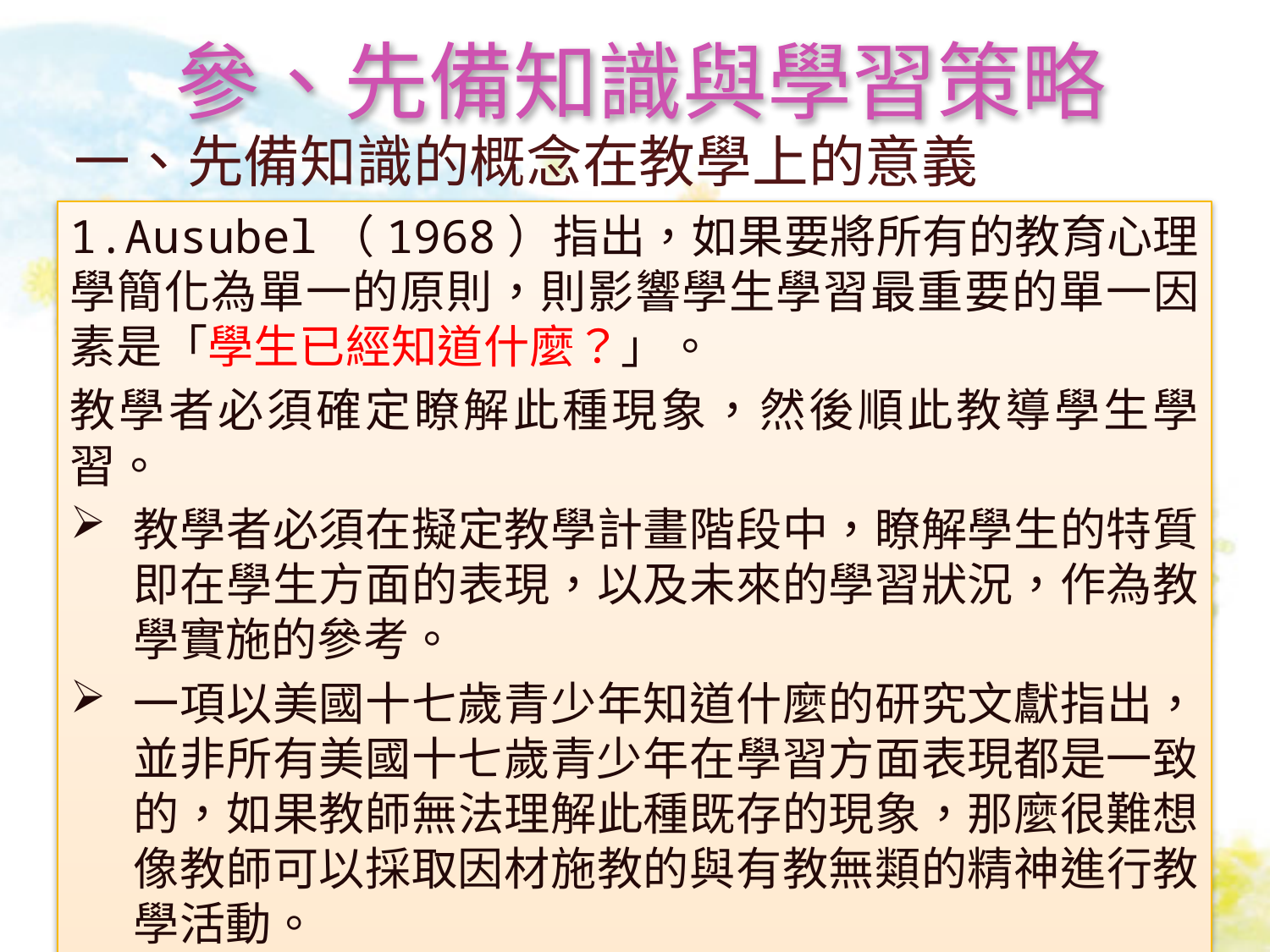

# 參、先備知識與學習策略
一、先備知識的概念在教學上的意義
1.Ausubel（1968）指出，如果要將所有的教育心理學簡化為單一的原則，則影響學生學習最重要的單一因素是「學生已經知道什麼？」。
教學者必須確定瞭解此種現象，然後順此教導學生學習。
教學者必須在擬定教學計畫階段中，瞭解學生的特質即在學生方面的表現，以及未來的學習狀況，作為教學實施的參考。
一項以美國十七歲青少年知道什麼的研究文獻指出，並非所有美國十七歲青少年在學習方面表現都是一致的，如果教師無法理解此種既存的現象，那麼很難想像教師可以採取因材施教的與有教無類的精神進行教學活動。